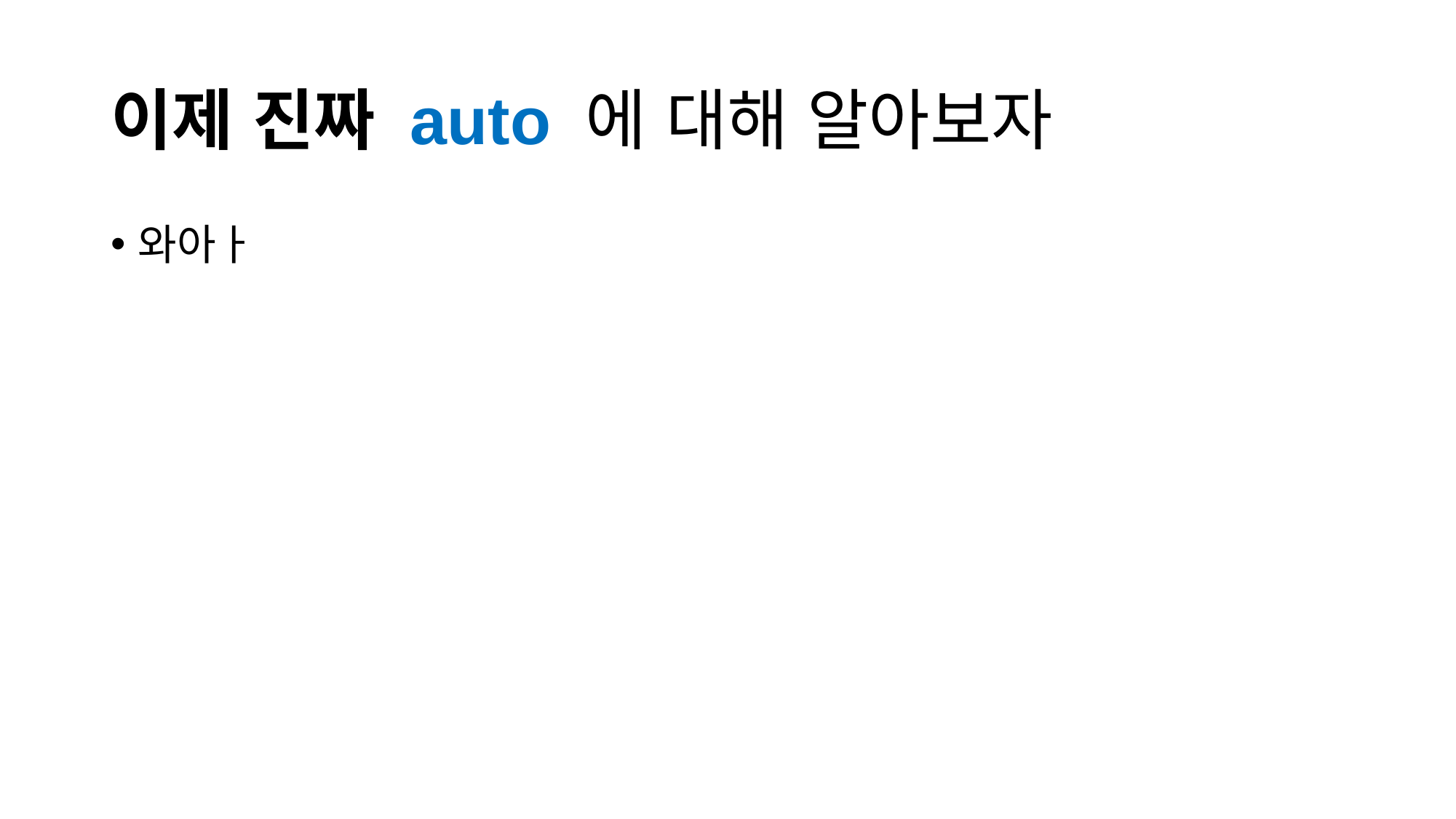

# 이제 진짜 auto 에 대해 알아보자
와아ㅏ